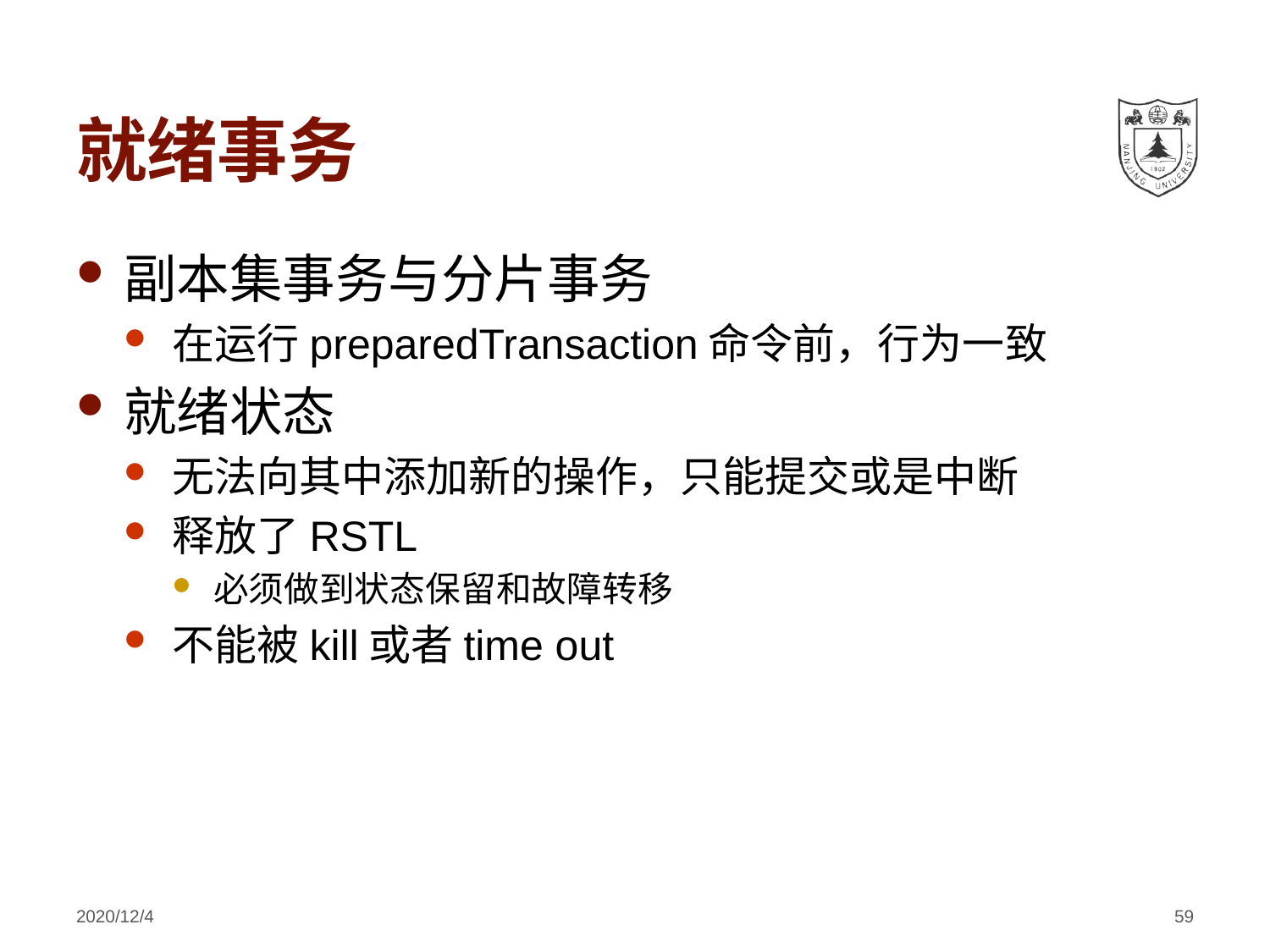

# 就绪事务
副本集事务与分片事务
在运行preparedTransaction命令前，行为一致
就绪状态
无法向其中添加新的操作，只能提交或是中断
释放了RSTL
必须做到状态保留和故障转移
不能被kill或者time out

2020/12/4

59